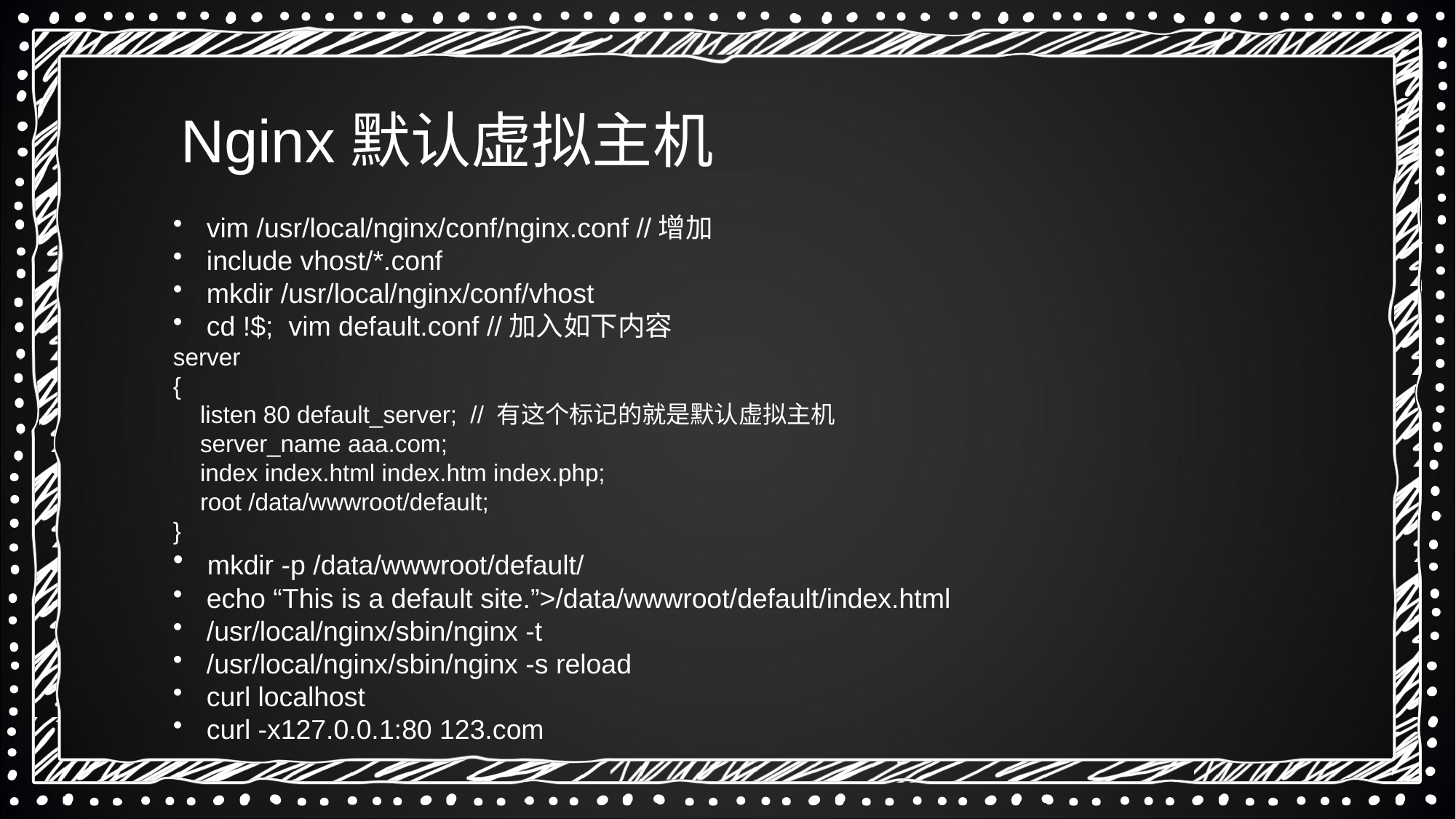

Nginx默认虚拟主机
 vim /usr/local/nginx/conf/nginx.conf //增加
 include vhost/*.conf
 mkdir /usr/local/nginx/conf/vhost
 cd !$;  vim default.conf //加入如下内容
server
{
    listen 80 default_server;  // 有这个标记的就是默认虚拟主机
    server_name aaa.com;
    index index.html index.htm index.php;
    root /data/wwwroot/default;
}
 mkdir -p /data/wwwroot/default/
 echo “This is a default site.”>/data/wwwroot/default/index.html
 /usr/local/nginx/sbin/nginx -t
 /usr/local/nginx/sbin/nginx -s reload
 curl localhost
 curl -x127.0.0.1:80 123.com